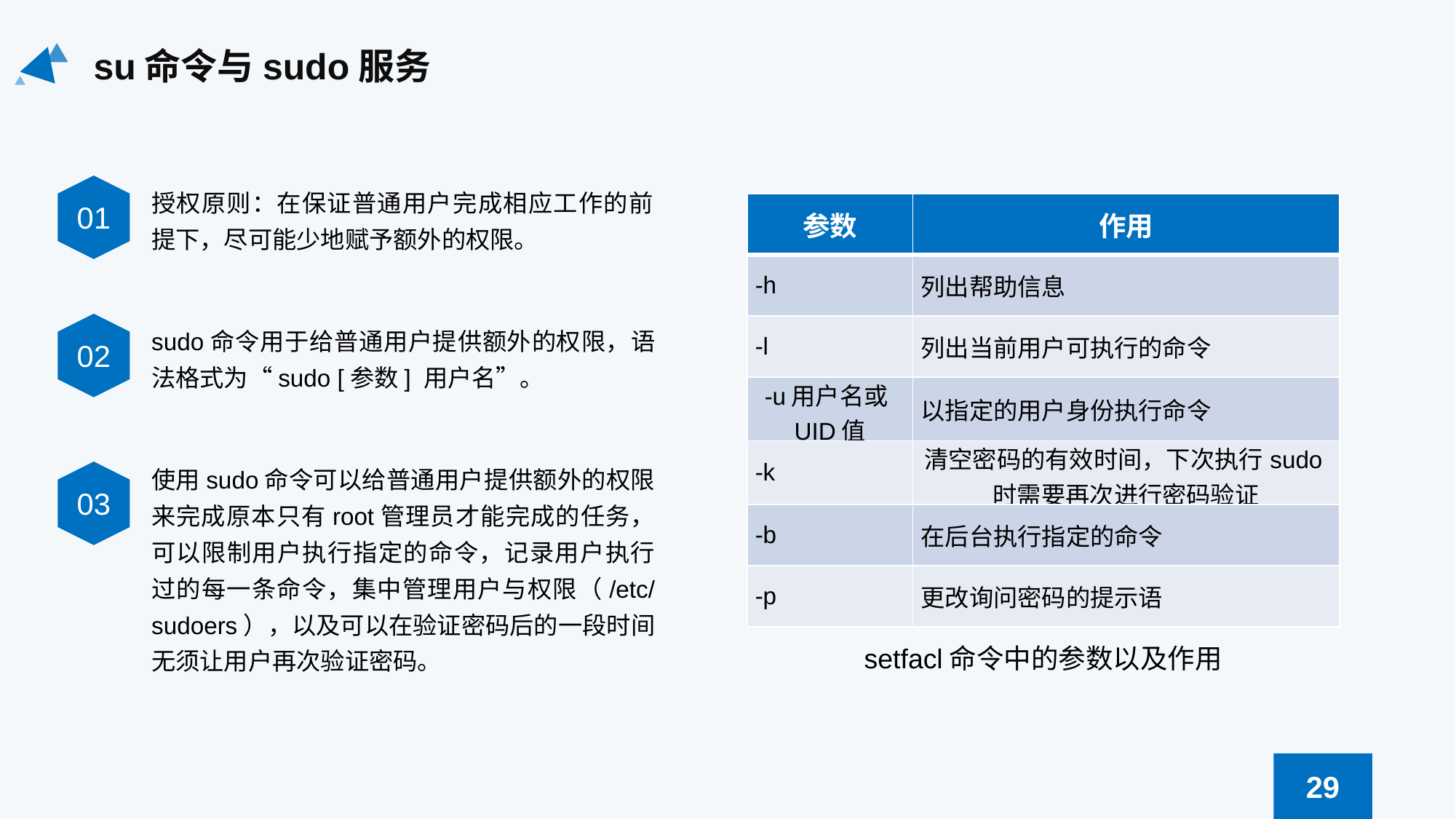

su命令与sudo服务

01
授权原则：在保证普通用户完成相应工作的前提下，尽可能少地赋予额外的权限。
| 参数 | 作用 |
| --- | --- |
| -h | 列出帮助信息 |
| -l | 列出当前用户可执行的命令 |
| -u用户名或UID值 | 以指定的用户身份执行命令 |
| -k | 清空密码的有效时间，下次执行sudo时需要再次进行密码验证 |
| -b | 在后台执行指定的命令 |
| -p | 更改询问密码的提示语 |

02
sudo命令用于给普通用户提供额外的权限，语法格式为“sudo [参数] 用户名”。
使用sudo命令可以给普通用户提供额外的权限来完成原本只有root管理员才能完成的任务，可以限制用户执行指定的命令，记录用户执行过的每一条命令，集中管理用户与权限（/etc/sudoers），以及可以在验证密码后的一段时间无须让用户再次验证密码。

03
setfacl命令中的参数以及作用

29